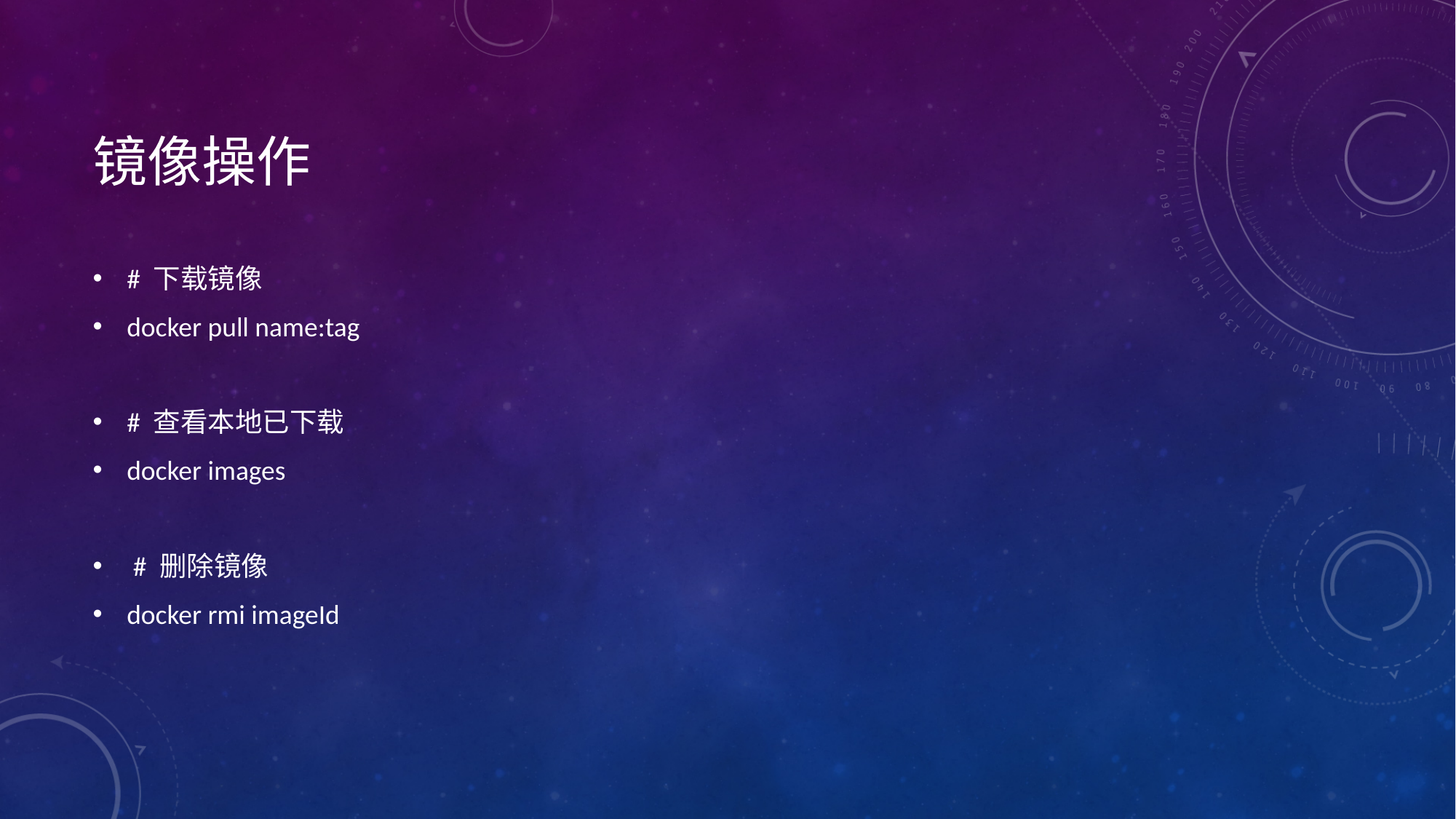

# 镜像操作
# 下载镜像
docker pull name:tag

# 查看本地已下载
docker images

 # 删除镜像
docker rmi imageId